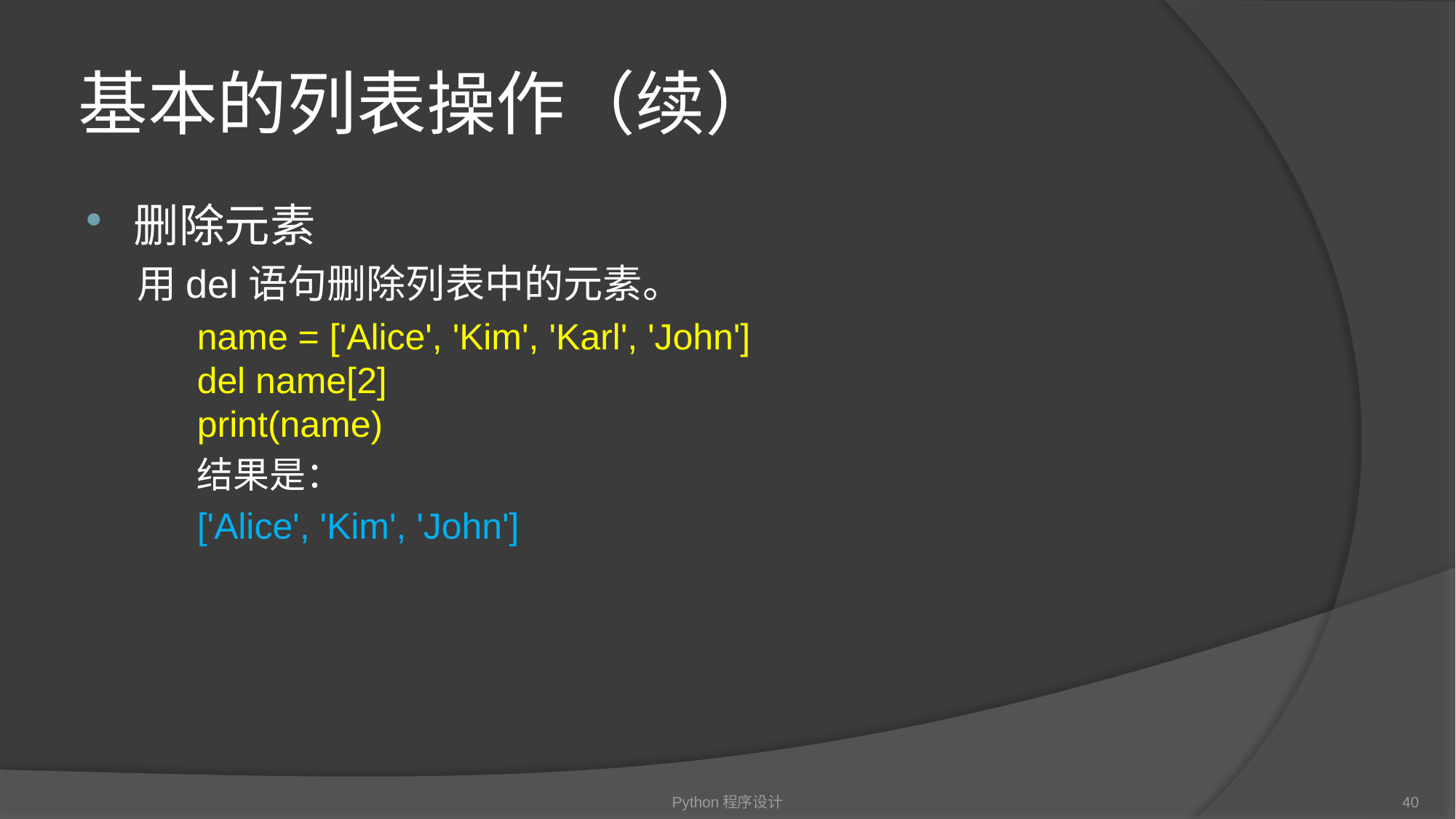

# 基本的列表操作（续）
删除元素
用del语句删除列表中的元素。
	name = ['Alice', 'Kim', 'Karl', 'John']
	del name[2]
	print(name)
	结果是：
	['Alice', 'Kim', 'John']

Python程序设计
40